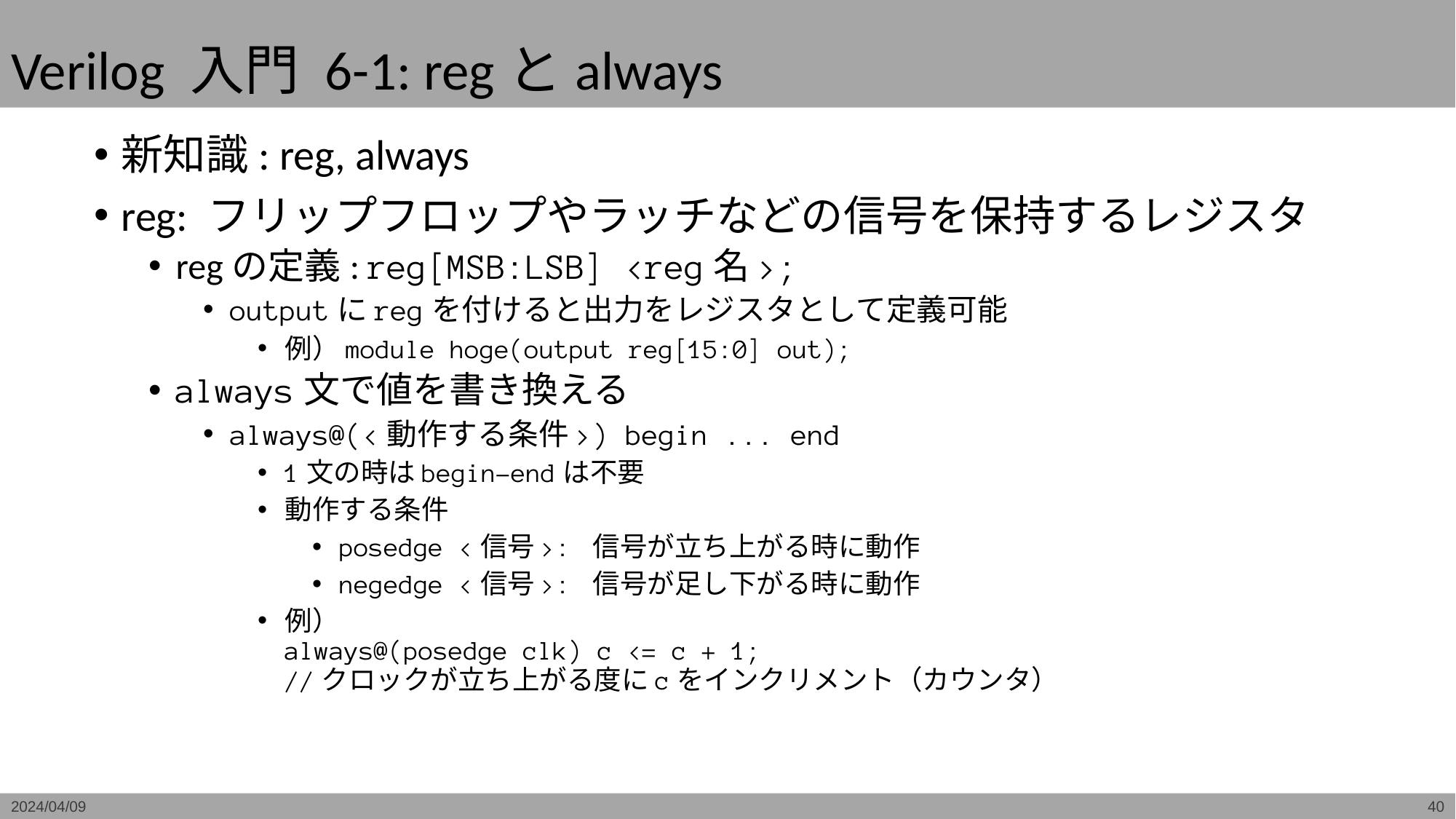

# Verilog 入門 6-1: regとalways
新知識: reg, always
reg: フリップフロップやラッチなどの信号を保持するレジスタ
regの定義: reg[MSB:LSB] <reg名>;
outputにregを付けると出力をレジスタとして定義可能
例）module hoge(output reg[15:0] out);
always文で値を書き換える
always@(<動作する条件>) begin ... end
1文の時はbegin-endは不要
動作する条件
posedge <信号>: 信号が立ち上がる時に動作
negedge <信号>: 信号が足し下がる時に動作
例）
always@(posedge clk) c <= c + 1;
//クロックが立ち上がる度にcをインクリメント（カウンタ）
2024/04/09
40